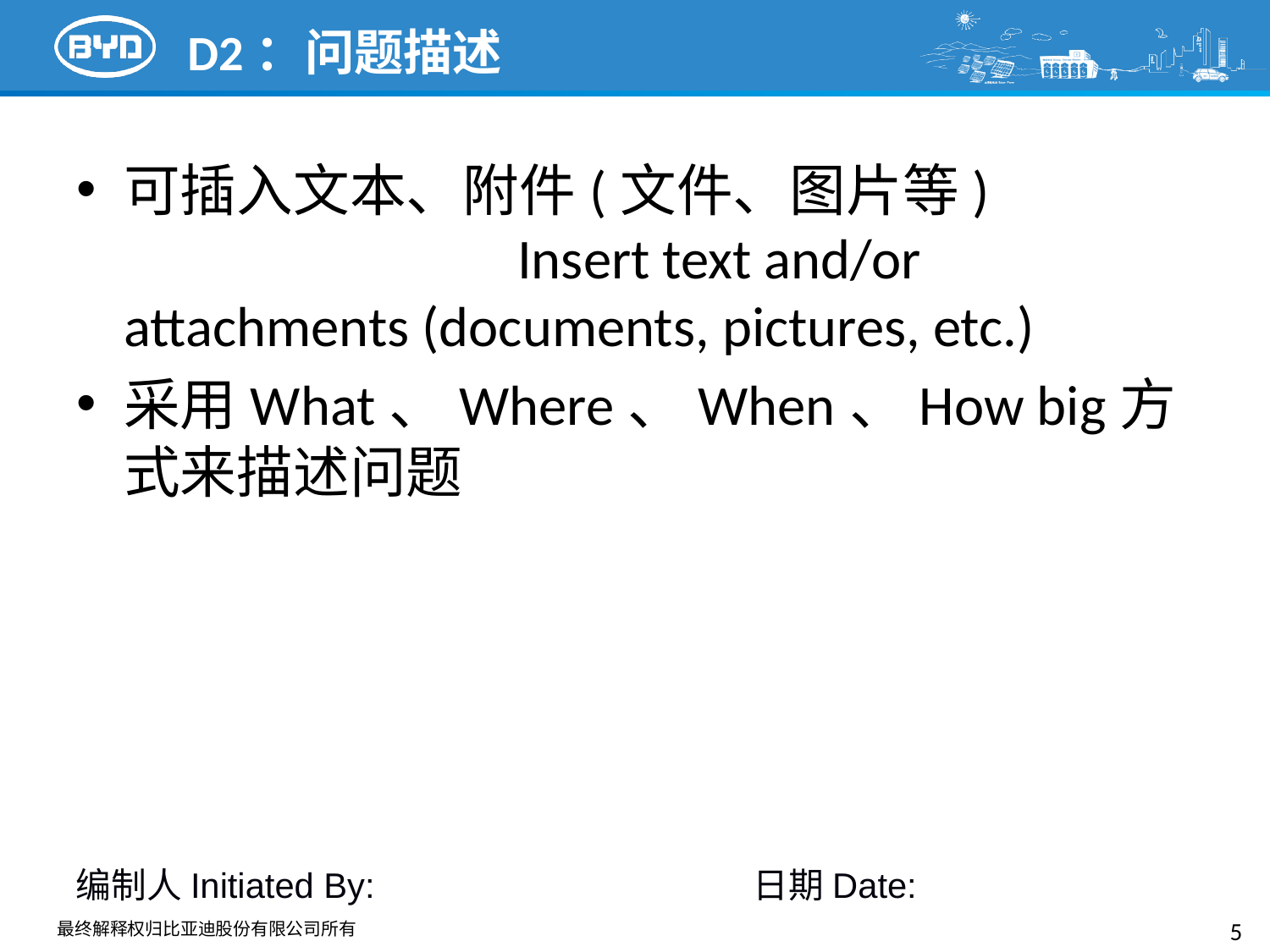

# D2：问题描述
可插入文本、附件(文件、图片等)                                                Insert text and/or attachments (documents, pictures, etc.)
采用What、Where、When、How big方式来描述问题
编制人Initiated By:                                      日期Date:
5